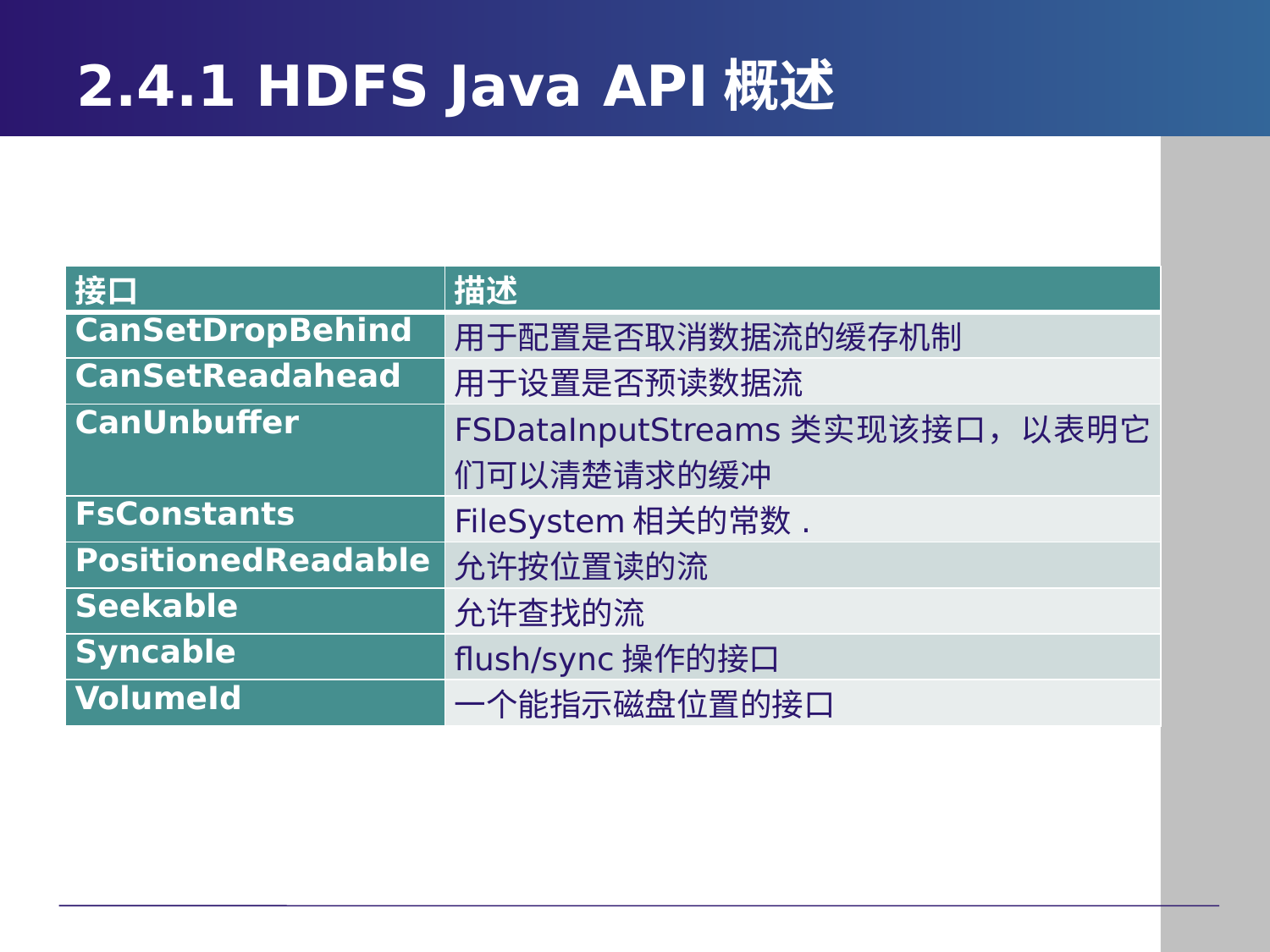

# 2.4.1 HDFS Java API概述

| 接口 | 描述 |
| --- | --- |
| CanSetDropBehind | 用于配置是否取消数据流的缓存机制 |
| CanSetReadahead | 用于设置是否预读数据流 |
| CanUnbuffer | FSDataInputStreams类实现该接口，以表明它们可以清楚请求的缓冲 |
| FsConstants | FileSystem相关的常数. |
| PositionedReadable | 允许按位置读的流 |
| Seekable | 允许查找的流 |
| Syncable | flush/sync操作的接口 |
| VolumeId | 一个能指示磁盘位置的接口 |